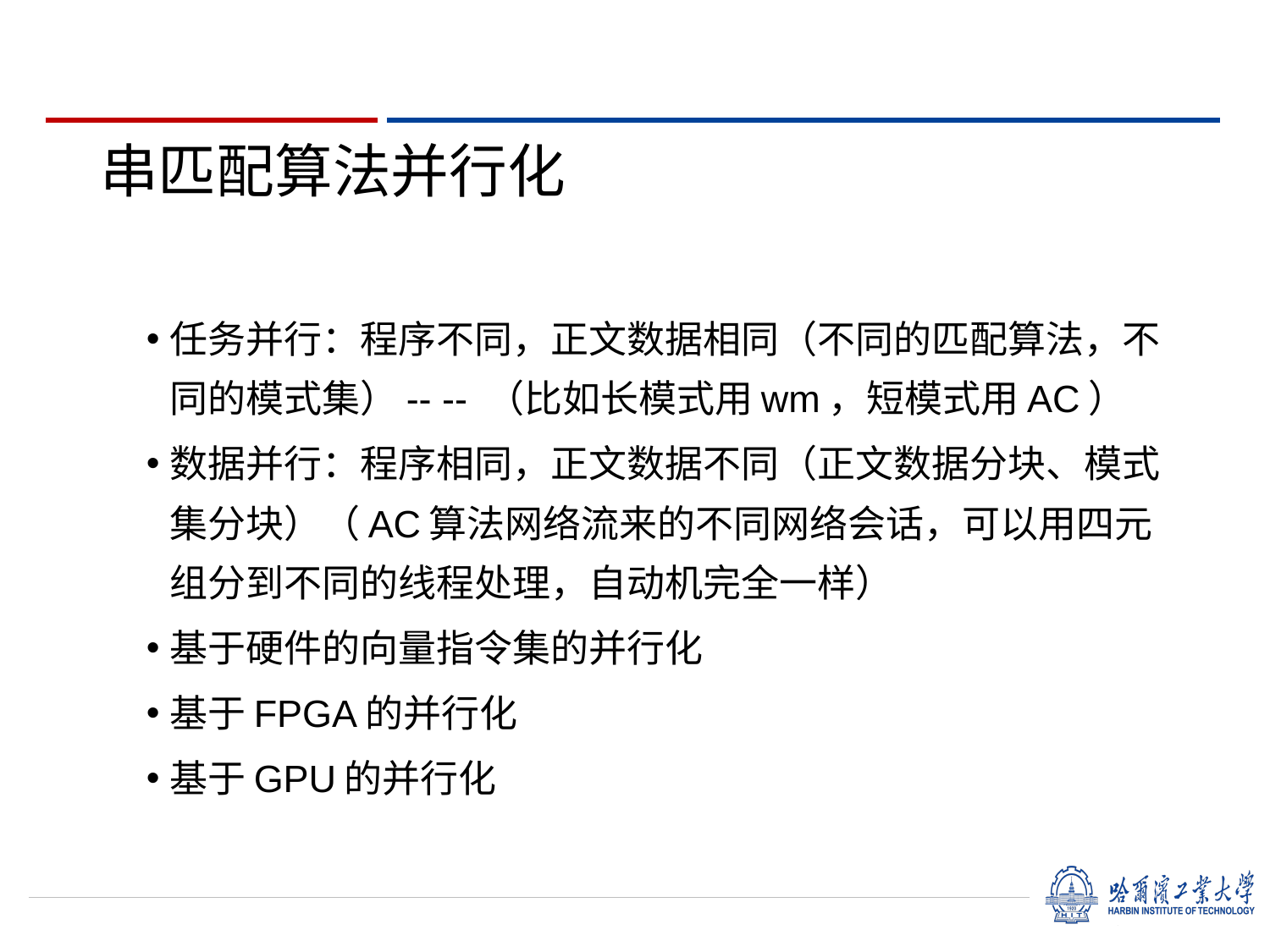

# 串匹配算法并行化

任务并行：程序不同，正文数据相同（不同的匹配算法，不同的模式集）-- -- （比如长模式用wm，短模式用AC）
数据并行：程序相同，正文数据不同（正文数据分块、模式集分块）（AC算法网络流来的不同网络会话，可以用四元组分到不同的线程处理，自动机完全一样）
基于硬件的向量指令集的并行化
基于FPGA的并行化
基于GPU的并行化